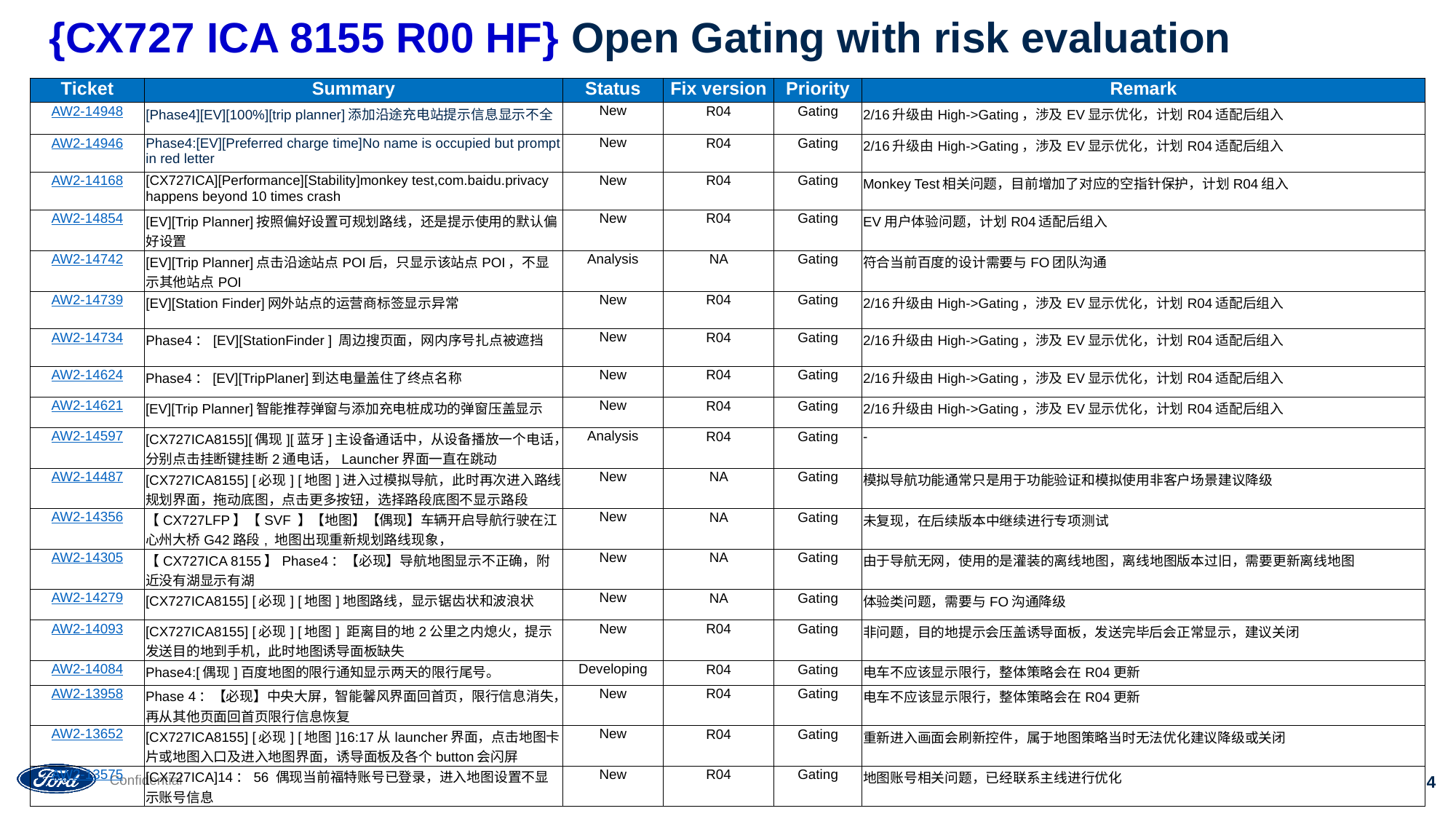

# {CX727 ICA 8155 R00 HF} Open Gating with risk evaluation
| Ticket | Summary | Status | Fix version | Priority | Remark |
| --- | --- | --- | --- | --- | --- |
| AW2-14948 | [Phase4][EV][100%][trip planner]添加沿途充电站提示信息显示不全 | New | R04 | Gating | 2/16升级由High->Gating，涉及EV显示优化，计划R04适配后组入 |
| AW2-14946 | Phase4:[EV][Preferred charge time]No name is occupied but prompt in red letter | New | R04 | Gating | 2/16升级由High->Gating，涉及EV显示优化，计划R04适配后组入 |
| AW2-14168 | [CX727ICA][Performance][Stability]monkey test,com.baidu.privacy happens beyond 10 times crash | New | R04 | Gating | Monkey Test相关问题，目前增加了对应的空指针保护，计划R04组入 |
| AW2-14854 | [EV][Trip Planner]按照偏好设置可规划路线，还是提示使用的默认偏好设置 | New | R04 | Gating | EV用户体验问题，计划R04适配后组入 |
| AW2-14742 | [EV][Trip Planner]点击沿途站点POI后，只显示该站点POI，不显示其他站点POI | Analysis | NA | Gating | 符合当前百度的设计需要与FO团队沟通 |
| AW2-14739 | [EV][Station Finder]网外站点的运营商标签显示异常 | New | R04 | Gating | 2/16升级由High->Gating，涉及EV显示优化，计划R04适配后组入 |
| AW2-14734 | Phase4：[EV][StationFinder ] 周边搜页面，网内序号扎点被遮挡 | New | R04 | Gating | 2/16升级由High->Gating，涉及EV显示优化，计划R04适配后组入 |
| AW2-14624 | Phase4：[EV][TripPlaner]到达电量盖住了终点名称 | New | R04 | Gating | 2/16升级由High->Gating，涉及EV显示优化，计划R04适配后组入 |
| AW2-14621 | [EV][Trip Planner]智能推荐弹窗与添加充电桩成功的弹窗压盖显示 | New | R04 | Gating | 2/16升级由High->Gating，涉及EV显示优化，计划R04适配后组入 |
| AW2-14597 | [CX727ICA8155][偶现][蓝牙]主设备通话中，从设备播放一个电话，分别点击挂断键挂断2通电话，Launcher界面一直在跳动 | Analysis | R04 | Gating | - |
| AW2-14487 | [CX727ICA8155] [必现] [地图]进入过模拟导航，此时再次进入路线规划界面，拖动底图，点击更多按钮，选择路段底图不显示路段 | New | NA | Gating | 模拟导航功能通常只是用于功能验证和模拟使用非客户场景建议降级 |
| AW2-14356 | 【CX727LFP】【SVF 】【地图】【偶现】车辆开启导航行驶在江心州大桥G42路段, 地图出现重新规划路线现象， | New | NA | Gating | 未复现，在后续版本中继续进行专项测试 |
| AW2-14305 | 【CX727ICA 8155】Phase4：【必现】导航地图显示不正确，附近没有湖显示有湖 | New | NA | Gating | 由于导航无网，使用的是灌装的离线地图，离线地图版本过旧，需要更新离线地图 |
| AW2-14279 | [CX727ICA8155] [必现] [地图]地图路线，显示锯齿状和波浪状 | New | NA | Gating | 体验类问题，需要与FO沟通降级 |
| AW2-14093 | [CX727ICA8155] [必现] [地图] 距离目的地2公里之内熄火，提示发送目的地到手机，此时地图诱导面板缺失 | New | R04 | Gating | 非问题，目的地提示会压盖诱导面板，发送完毕后会正常显示，建议关闭 |
| AW2-14084 | Phase4:[偶现]百度地图的限行通知显示两天的限行尾号。 | Developing | R04 | Gating | 电车不应该显示限行，整体策略会在R04更新 |
| AW2-13958 | Phase 4：【必现】中央大屏，智能馨风界面回首页，限行信息消失，再从其他页面回首页限行信息恢复 | New | R04 | Gating | 电车不应该显示限行，整体策略会在R04更新 |
| AW2-13652 | [CX727ICA8155] [必现] [地图]16:17从launcher界面，点击地图卡片或地图入口及进入地图界面，诱导面板及各个button会闪屏 | New | R04 | Gating | 重新进入画面会刷新控件，属于地图策略当时无法优化建议降级或关闭 |
| AW2-13575 | [CX727ICA]14：56 偶现当前福特账号已登录，进入地图设置不显示账号信息 | New | R04 | Gating | 地图账号相关问题，已经联系主线进行优化 |